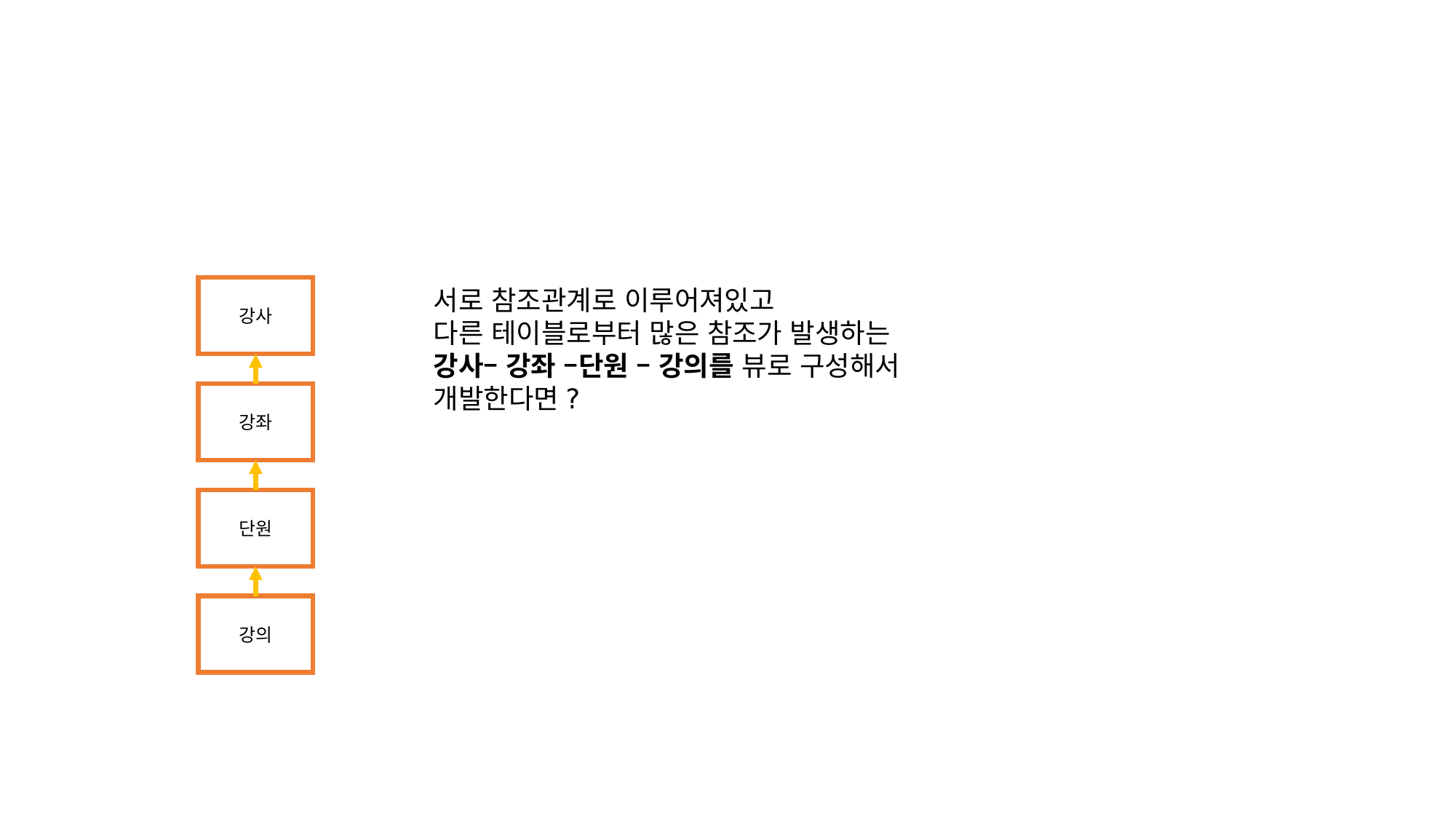

강사
서로 참조관계로 이루어져있고
다른 테이블로부터 많은 참조가 발생하는
강사– 강좌 –단원 – 강의를 뷰로 구성해서
개발한다면?
강좌
단원
강의